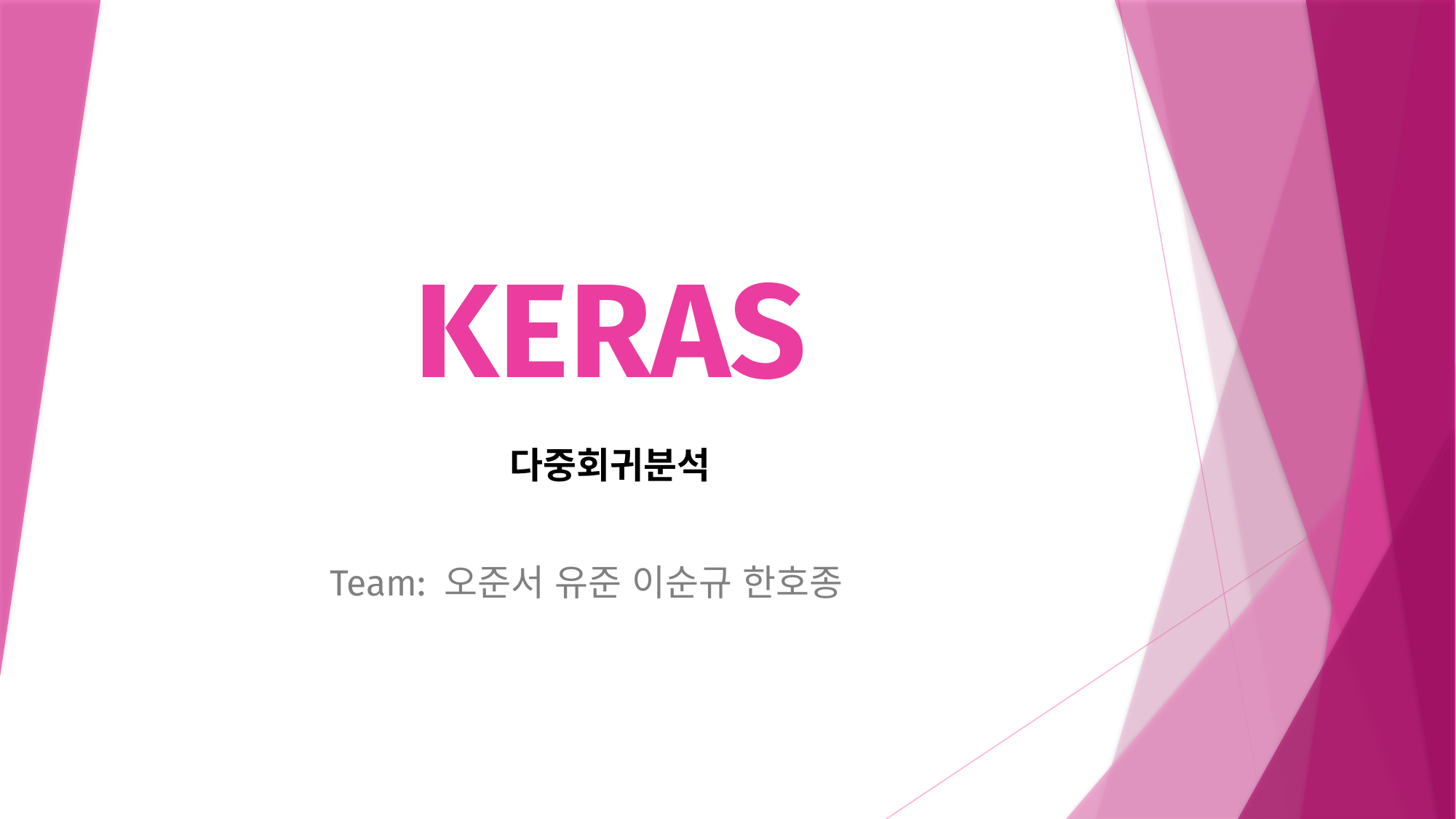

# KERAS
다중회귀분석

Team: 오준서 유준 이순규 한호종